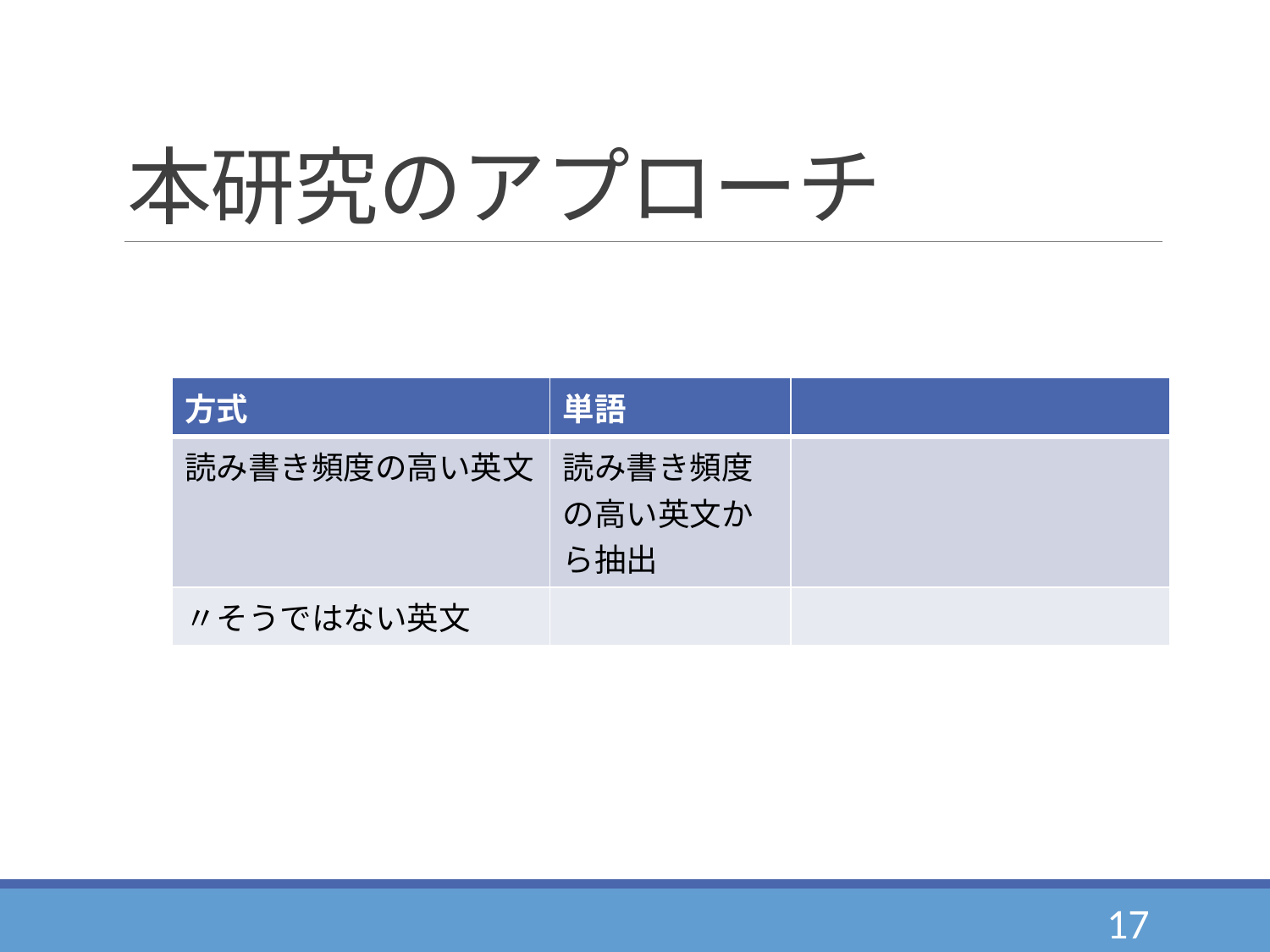

# 本研究のアプローチ
方式
方式

| 方式 | 単語 |  |
| --- | --- | --- |
| 読み書き頻度の高い英文 | 読み書き頻度の高い英文から抽出 |  |
| 〃そうではない英文 |  |  |
17